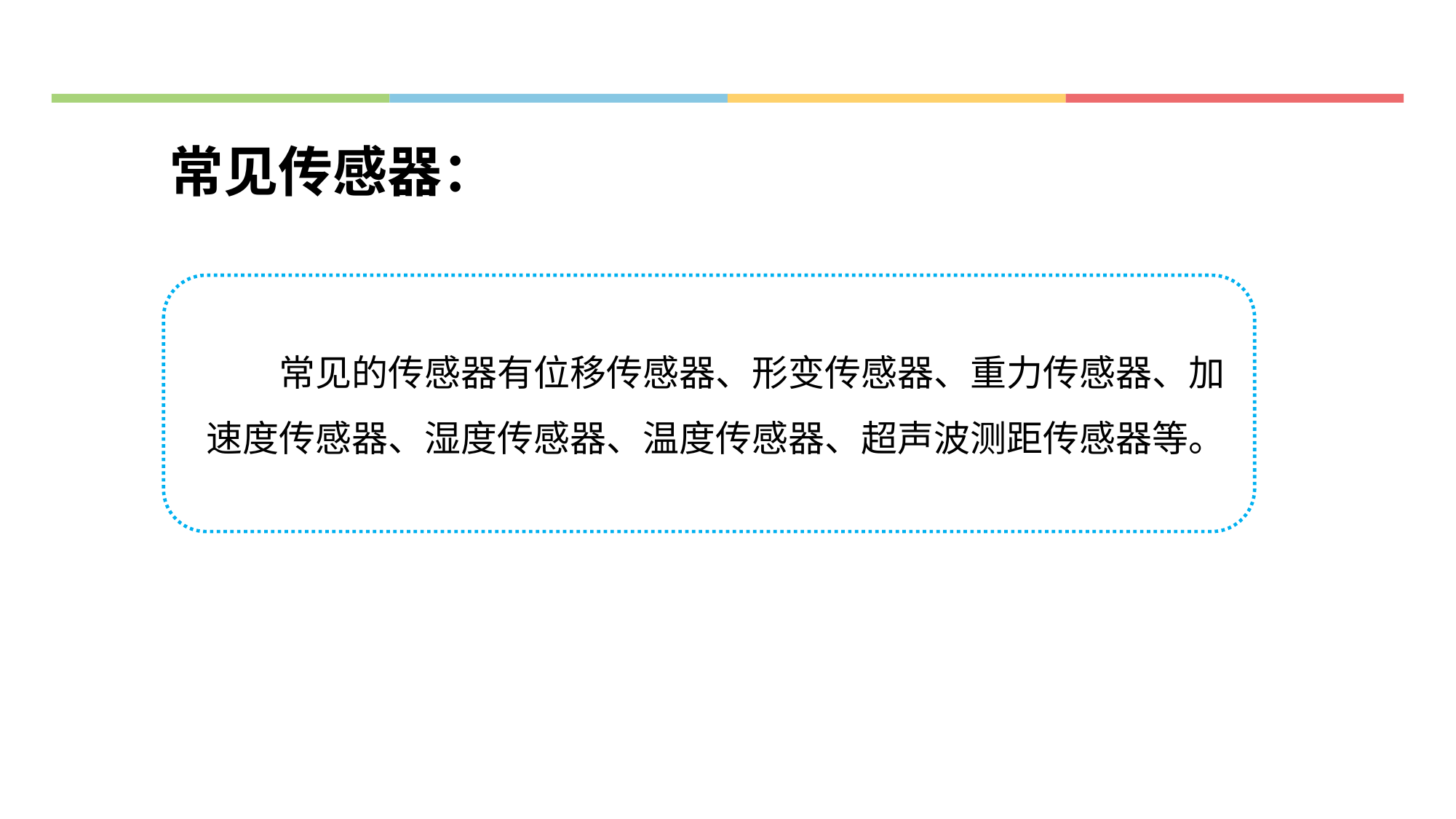

常见传感器：

常见的传感器有位移传感器、形变传感器、重力传感器、加
速度传感器、湿度传感器、温度传感器、超声波测距传感器等。